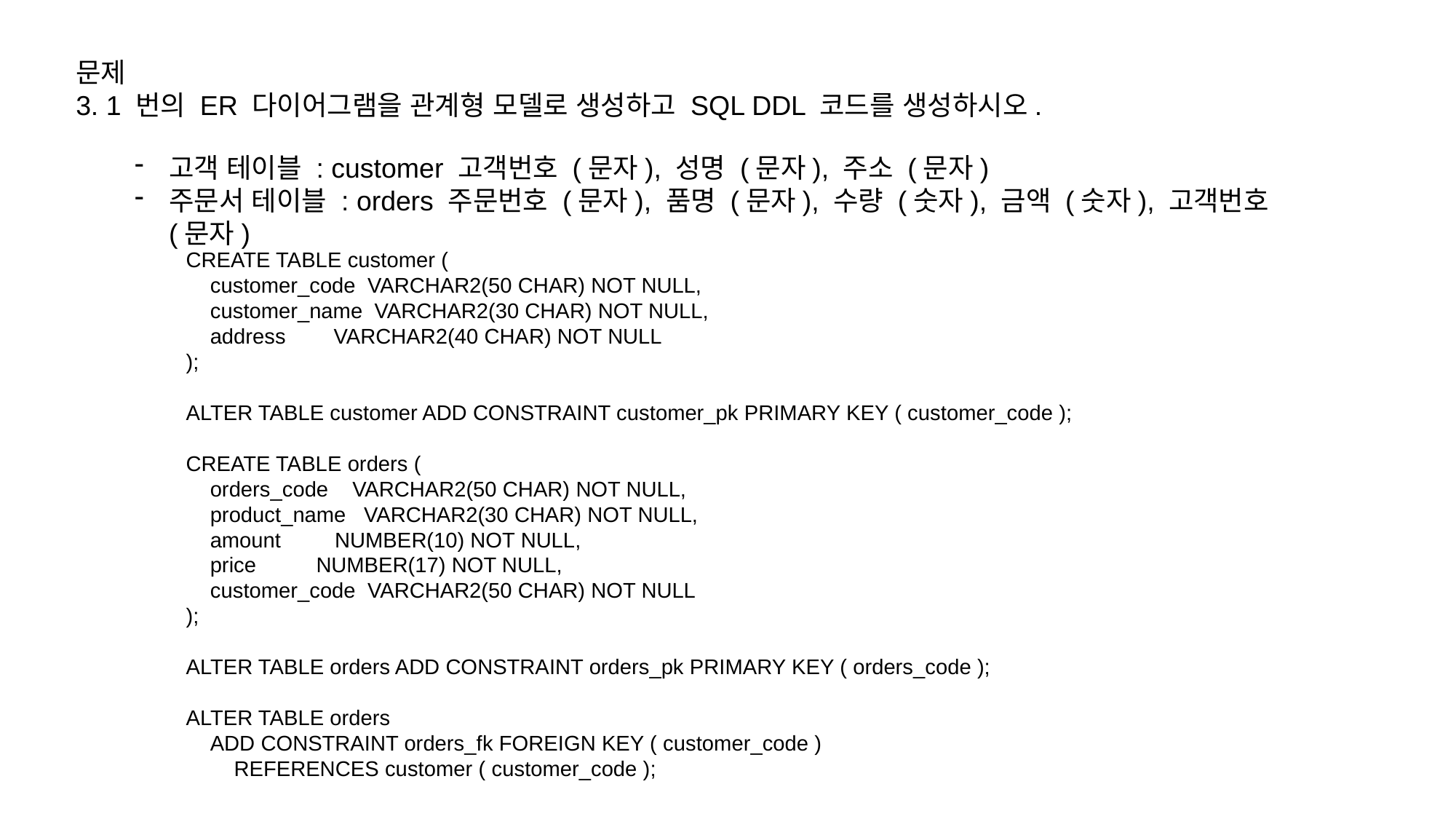

문제
3. 1 번의 ER 다이어그램을 관계형 모델로 생성하고 SQL DDL 코드를 생성하시오.
고객 테이블 : customer 고객번호 (문자), 성명 (문자), 주소 (문자)
주문서 테이블 : orders 주문번호 (문자), 품명 (문자), 수량 (숫자), 금액 (숫자), 고객번호 (문자)
CREATE TABLE customer (
    customer_code  VARCHAR2(50 CHAR) NOT NULL,
    customer_name  VARCHAR2(30 CHAR) NOT NULL,
    address        VARCHAR2(40 CHAR) NOT NULL
);

ALTER TABLE customer ADD CONSTRAINT customer_pk PRIMARY KEY ( customer_code );

CREATE TABLE orders (
    orders_code    VARCHAR2(50 CHAR) NOT NULL,
    product_name   VARCHAR2(30 CHAR) NOT NULL,
    amount         NUMBER(10) NOT NULL,
    price          NUMBER(17) NOT NULL,
    customer_code  VARCHAR2(50 CHAR) NOT NULL
);

ALTER TABLE orders ADD CONSTRAINT orders_pk PRIMARY KEY ( orders_code );

ALTER TABLE orders
    ADD CONSTRAINT orders_fk FOREIGN KEY ( customer_code )
        REFERENCES customer ( customer_code );